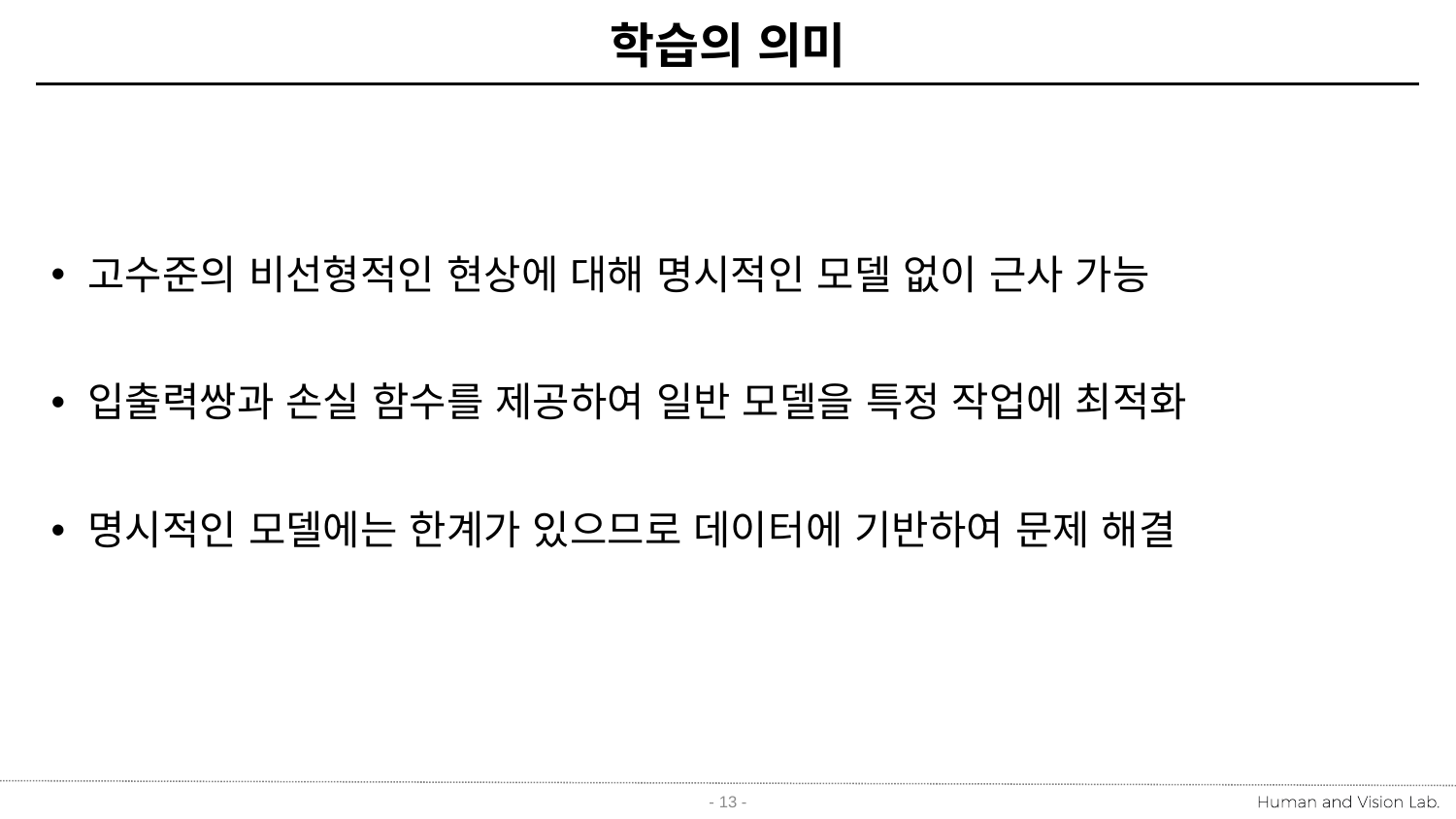

# 학습의 의미
고수준의 비선형적인 현상에 대해 명시적인 모델 없이 근사 가능

입출력쌍과 손실 함수를 제공하여 일반 모델을 특정 작업에 최적화

명시적인 모델에는 한계가 있으므로 데이터에 기반하여 문제 해결
- 13 -